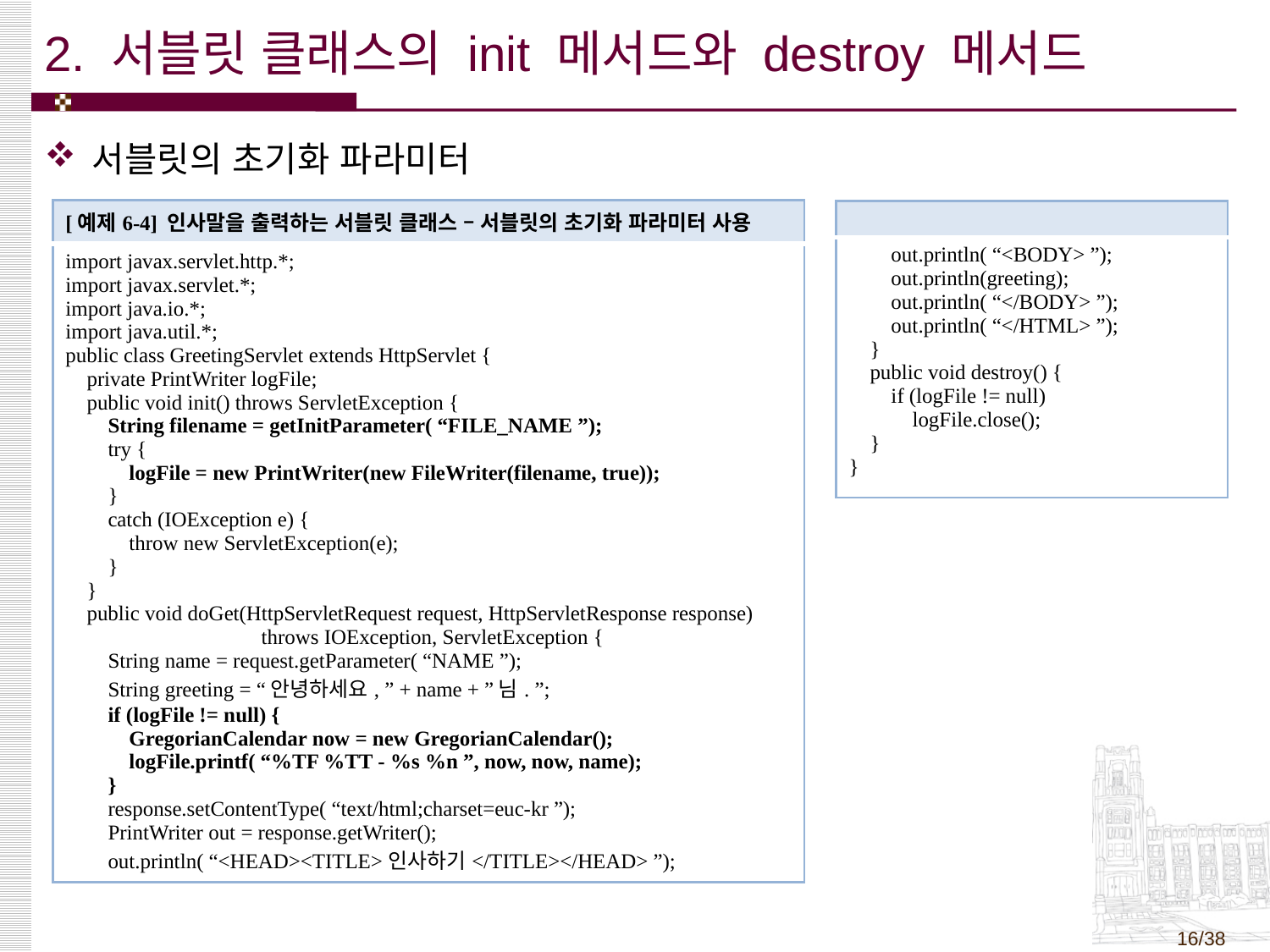

# 2. 서블릿 클래스의 init 메서드와 destroy 메서드
서블릿의 초기화 파라미터

| [예제6-4] 인사말을 출력하는 서블릿 클래스 – 서블릿의 초기화 파라미터 사용 |
| --- |
| import javax.servlet.http.\*; import javax.servlet.\*; import java.io.\*; import java.util.\*; public class GreetingServlet extends HttpServlet { private PrintWriter logFile; public void init() throws ServletException { String filename = getInitParameter( “FILE\_NAME ”); try { logFile = new PrintWriter(new FileWriter(filename, true)); } catch (IOException e) { throw new ServletException(e); } } public void doGet(HttpServletRequest request, HttpServletResponse response) throws IOException, ServletException { String name = request.getParameter( “NAME ”); String greeting = “안녕하세요, ” + name + ”님. ”; if (logFile != null) { GregorianCalendar now = new GregorianCalendar(); logFile.printf( “%TF %TT - %s %n ”, now, now, name); } response.setContentType( “text/html;charset=euc-kr ”); PrintWriter out = response.getWriter(); out.println( “<HEAD><TITLE>인사하기</TITLE></HEAD> ”); |
|  |
| --- |
| out.println( “<BODY> ”); out.println(greeting); out.println( “</BODY> ”); out.println( “</HTML> ”); } public void destroy() { if (logFile != null) logFile.close(); } } |